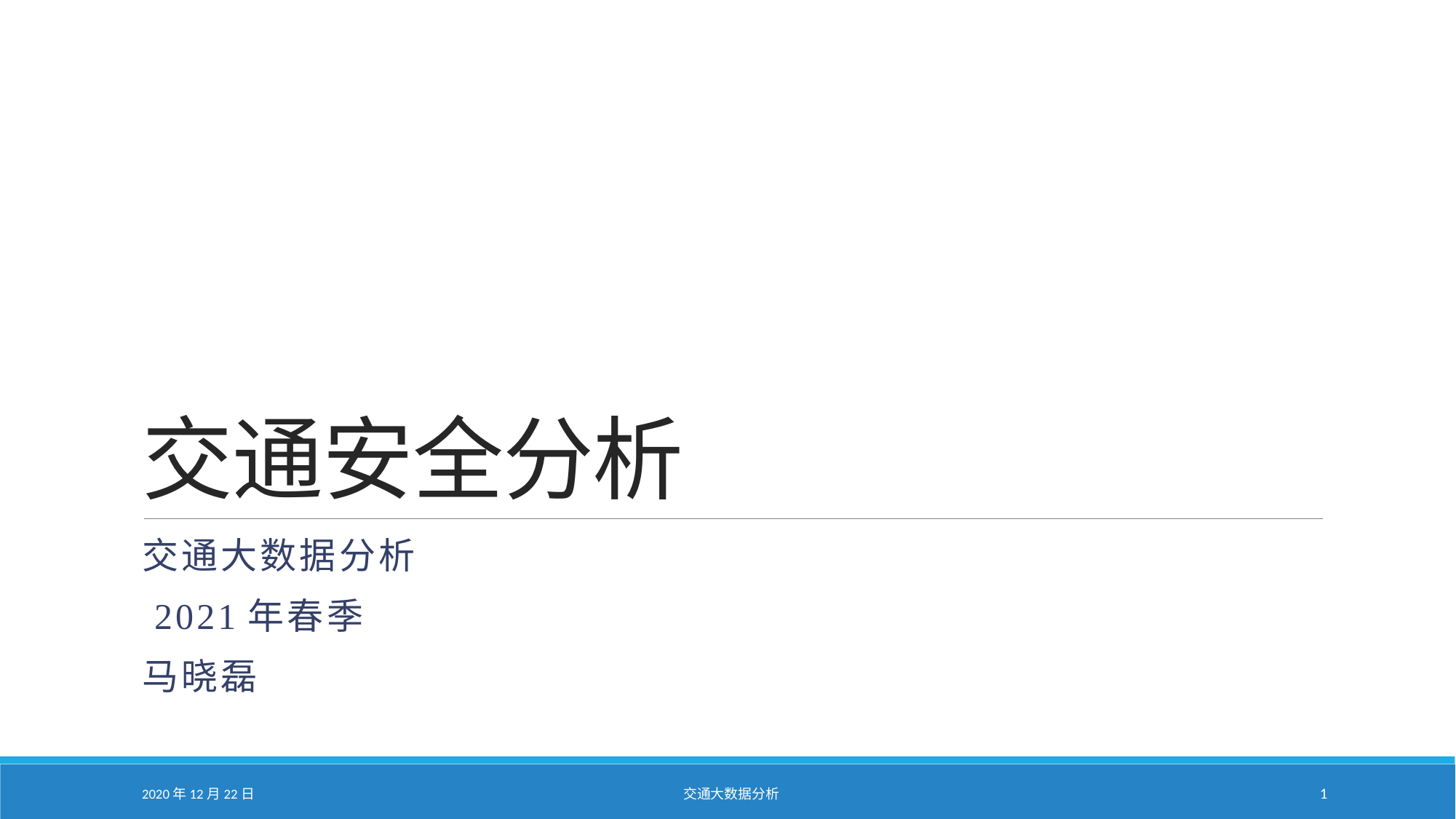

# 交通安全分析
交通大数据分析
 2021年春季
马晓磊
2020年12月22日
交通大数据分析
1